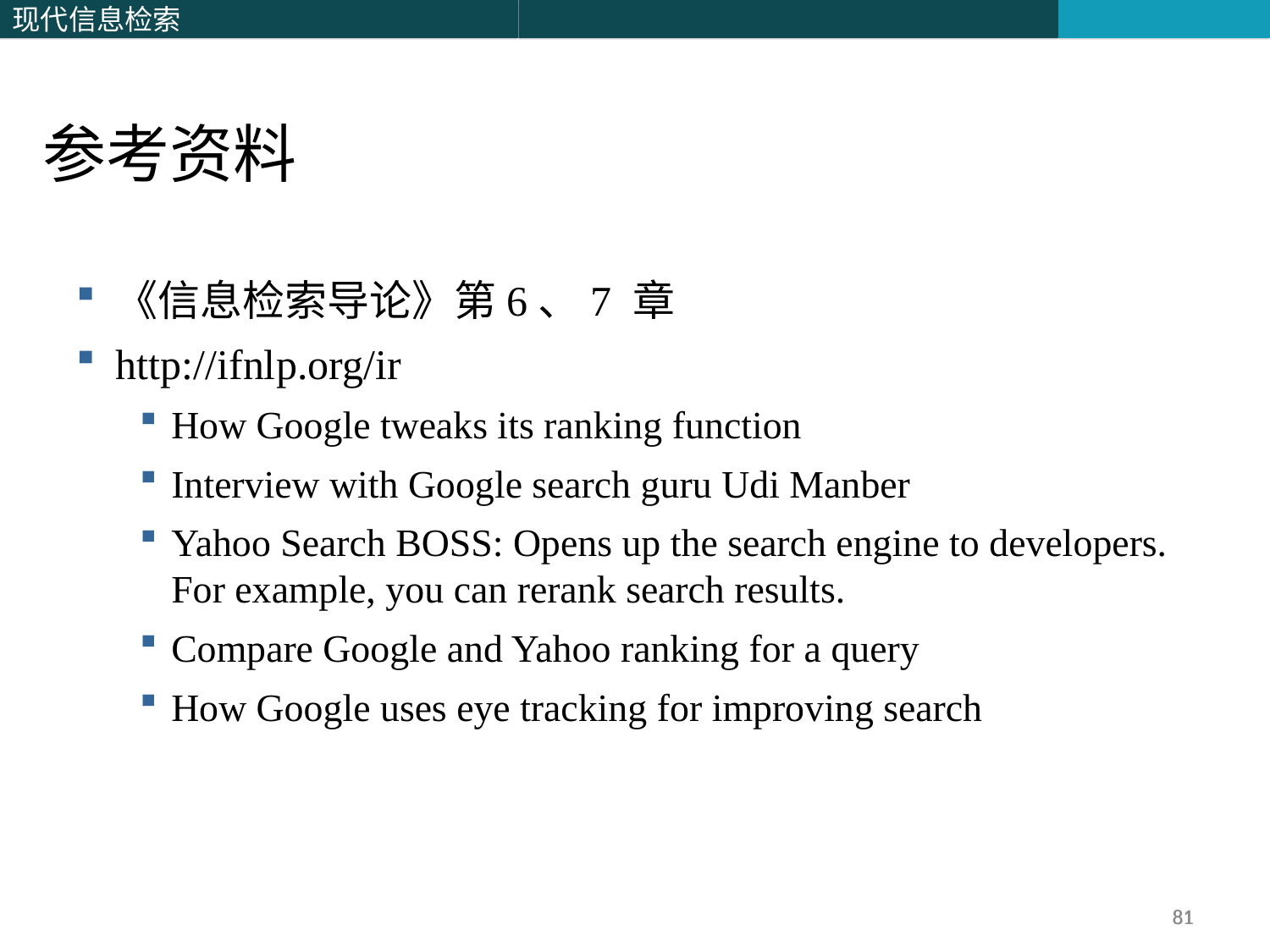

参考资料
《信息检索导论》第6、7 章
http://ifnlp.org/ir
How Google tweaks its ranking function
Interview with Google search guru Udi Manber
Yahoo Search BOSS: Opens up the search engine to developers. For example, you can rerank search results.
Compare Google and Yahoo ranking for a query
How Google uses eye tracking for improving search
81
81